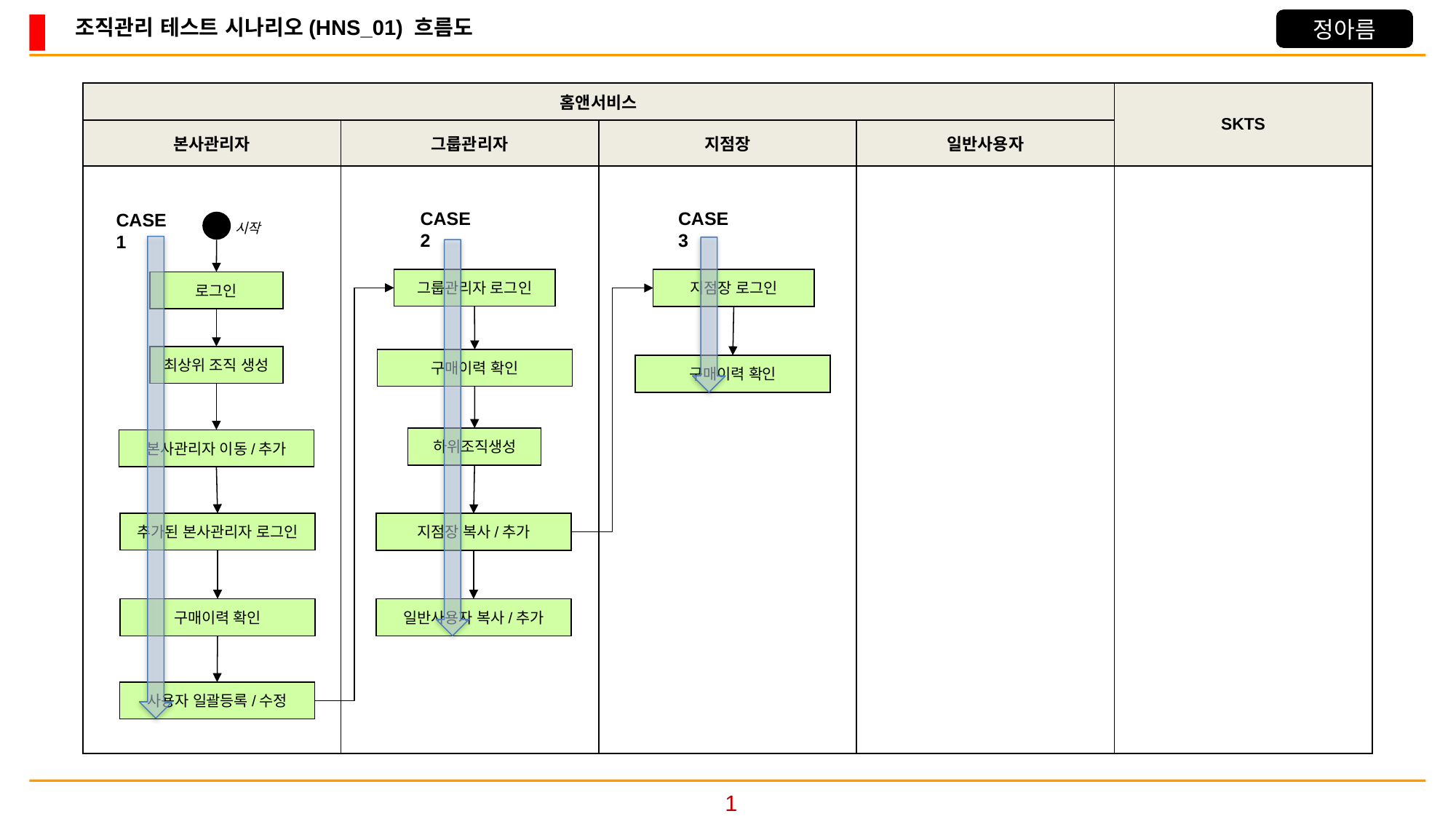

조직관리 테스트 시나리오(HNS_01) 흐름도
정아름
| 홈앤서비스 |  |  |  | SKTS |
| --- | --- | --- | --- | --- |
| 본사관리자 | 그룹관리자 | 지점장 | 일반사용자 |  |
|  |  |  |  |  |
CASE 2
CASE 3
CASE 1

시작

그룹관리자 로그인
지점장 로그인
로그인
최상위 조직 생성
구매이력 확인
구매이력 확인
하위조직생성
본사관리자 이동/추가
추가된 본사관리자 로그인
지점장 복사/추가
구매이력 확인
일반사용자 복사/추가
사용자 일괄등록/수정